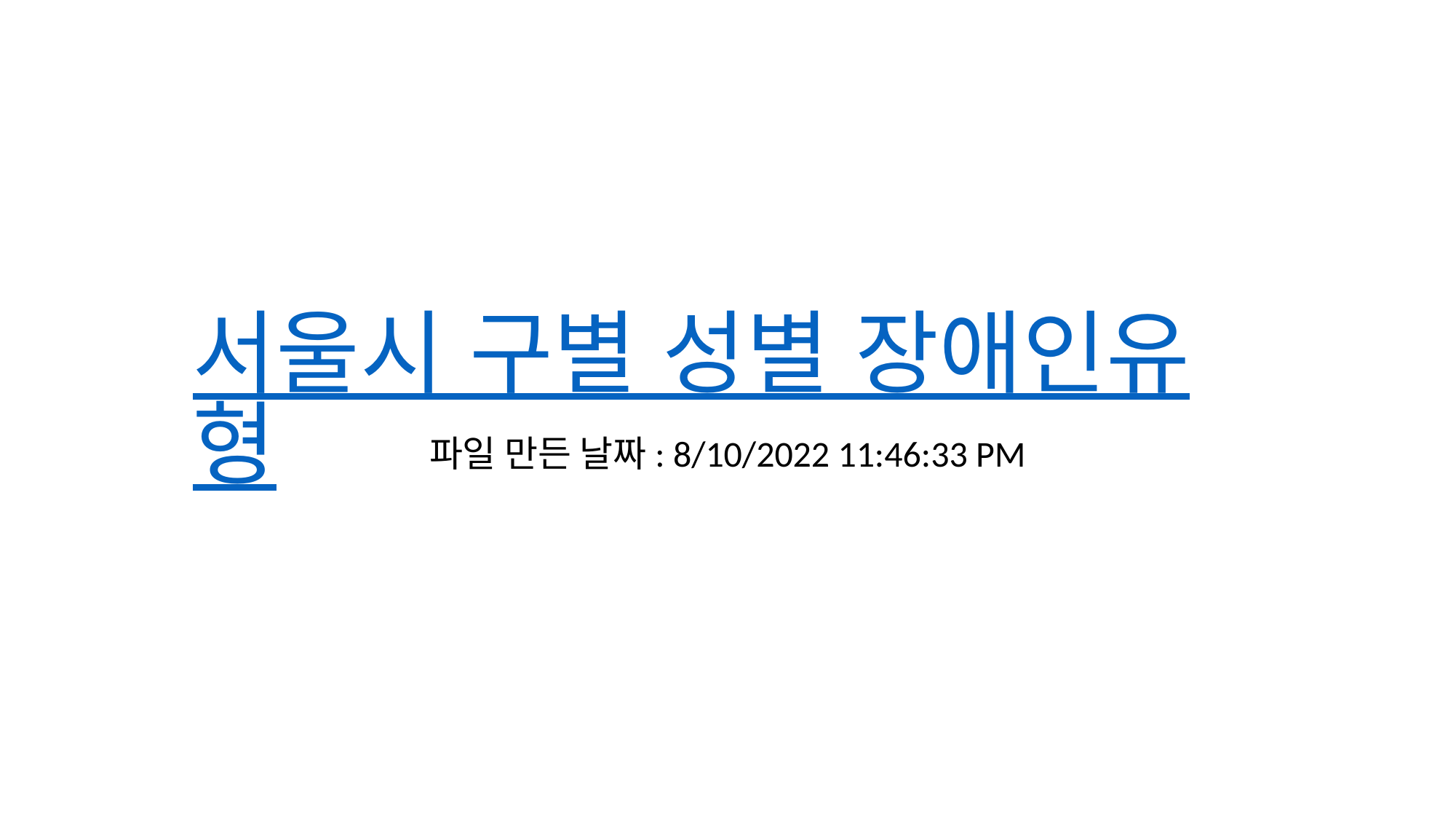

# 서울시 구별 성별 장애인유형
파일 만든 날짜: 8/10/2022 11:46:33 PM